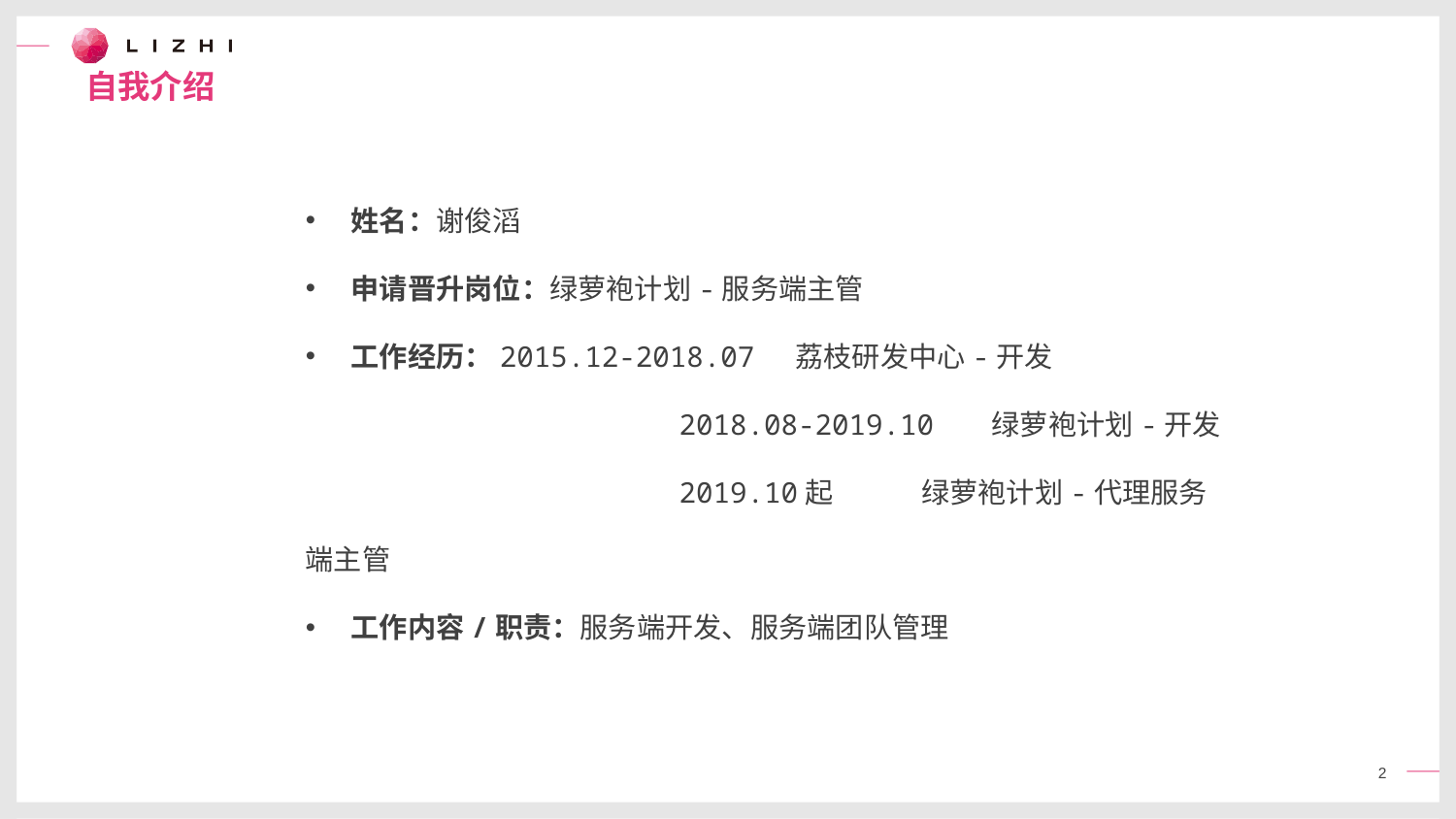

自我介绍

姓名：谢俊滔
申请晋升岗位：绿萝袍计划-服务端主管
工作经历：2015.12-2018.07  荔枝研发中心-开发
                      2018.08-2019.10   绿萝袍计划-开发
                      2019.10起              绿萝袍计划-代理服务端主管
工作内容/职责：服务端开发、服务端团队管理
2